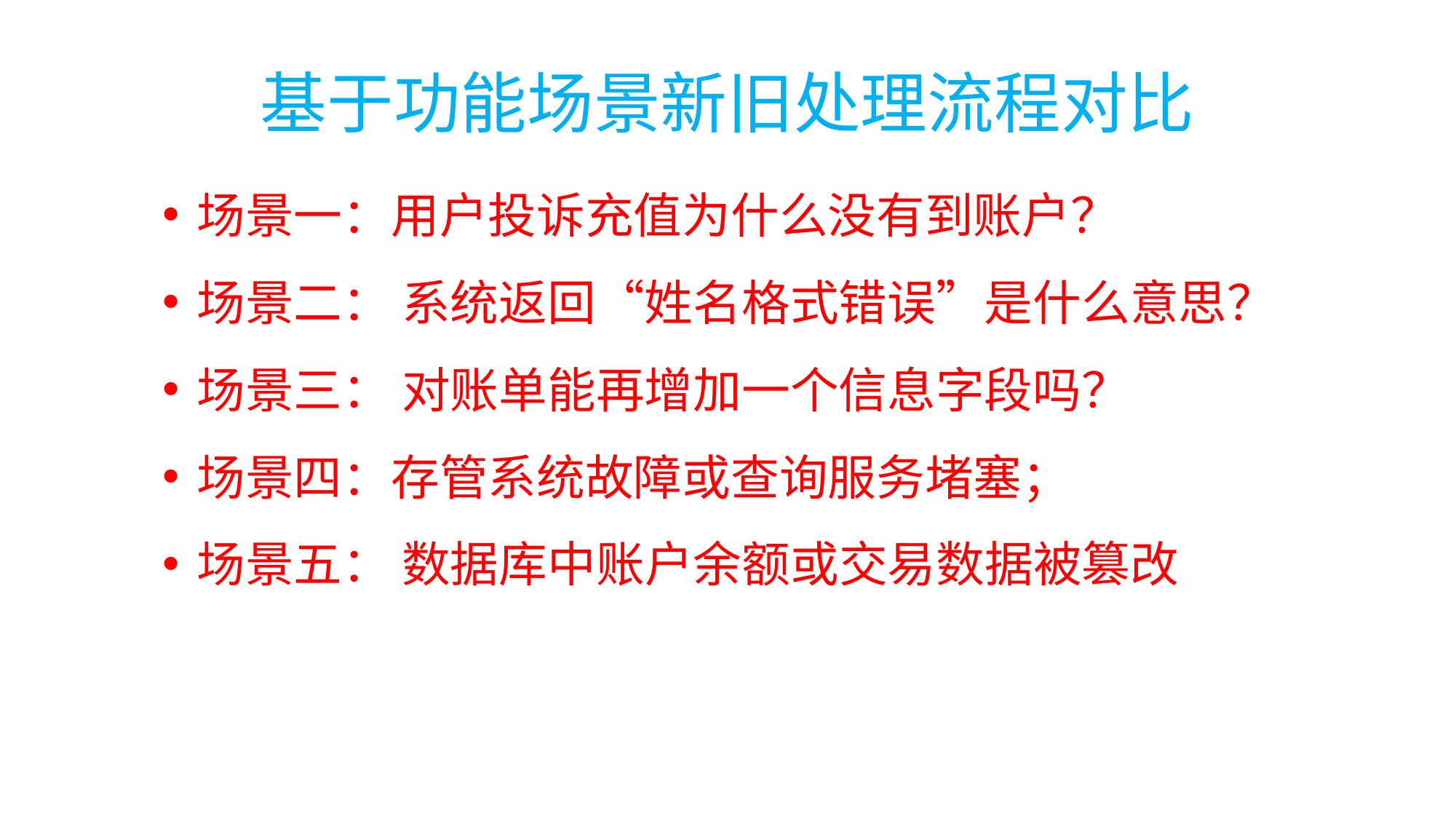

# 基于功能场景新旧处理流程对比
场景一：用户投诉充值为什么没有到账户？
场景二： 系统返回“姓名格式错误”是什么意思？
场景三： 对账单能再增加一个信息字段吗？
场景四：存管系统故障或查询服务堵塞；
场景五： 数据库中账户余额或交易数据被篡改